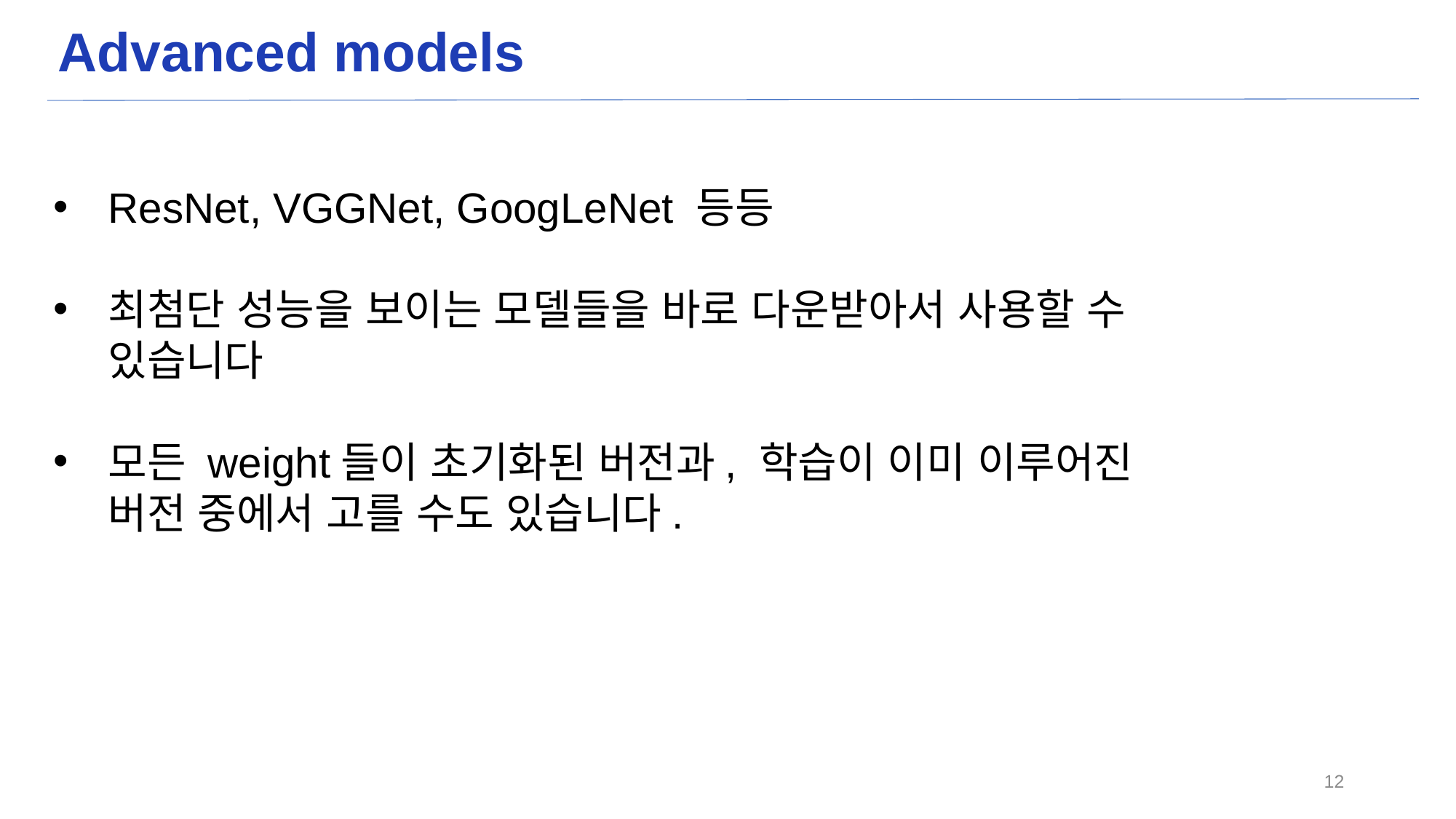

# Advanced models
ResNet, VGGNet, GoogLeNet 등등

최첨단 성능을 보이는 모델들을 바로 다운받아서 사용할 수
있습니다

모든 weight들이 초기화된 버전과, 학습이 이미 이루어진
버전 중에서 고를 수도 있습니다.
12